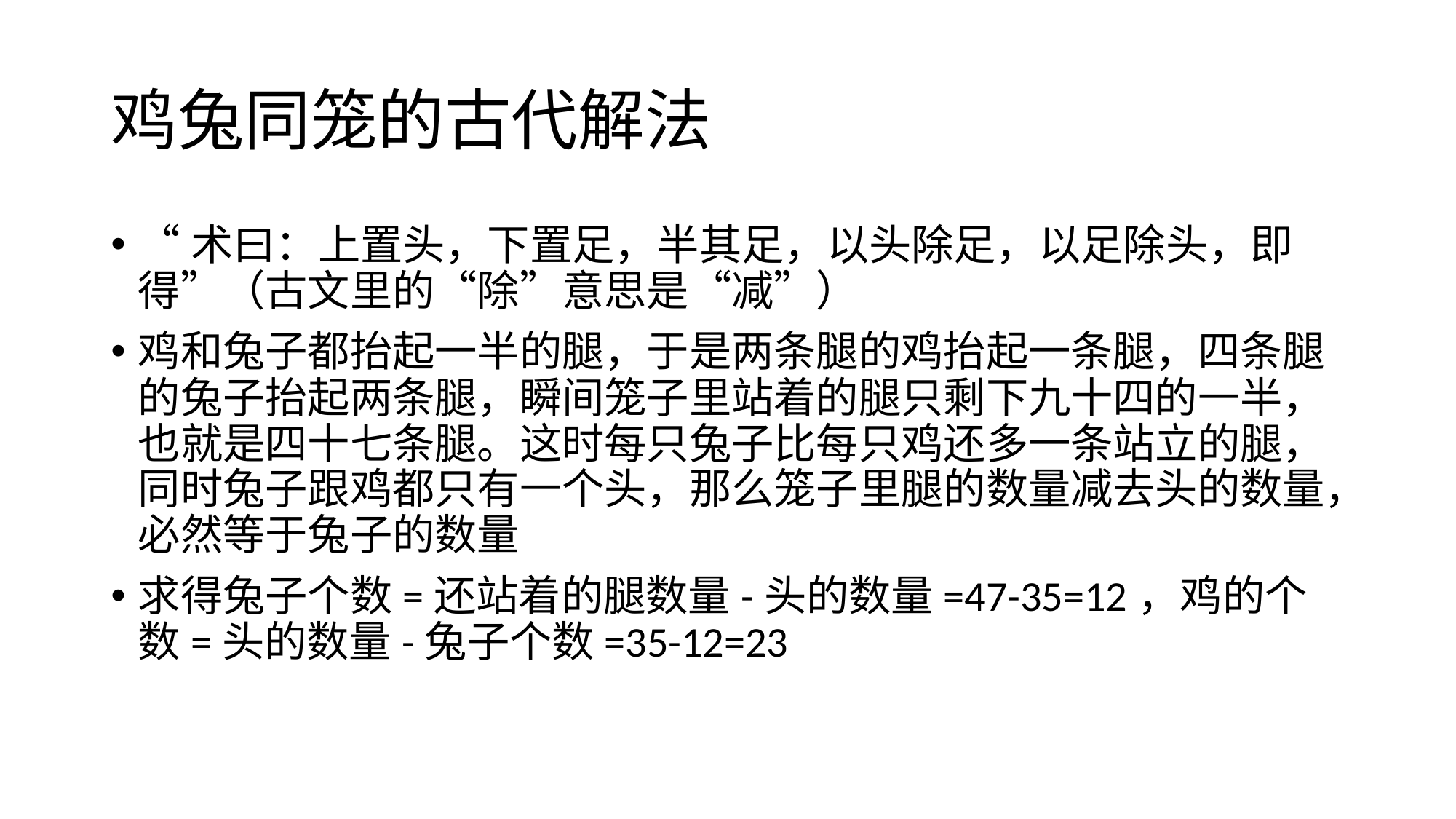

# 鸡兔同笼的古代解法
“术曰：上置头，下置足，半其足，以头除足，以足除头，即得”（古文里的“除”意思是“减”）
鸡和兔子都抬起一半的腿，于是两条腿的鸡抬起一条腿，四条腿的兔子抬起两条腿，瞬间笼子里站着的腿只剩下九十四的一半，也就是四十七条腿。这时每只兔子比每只鸡还多一条站立的腿，同时兔子跟鸡都只有一个头，那么笼子里腿的数量减去头的数量，必然等于兔子的数量
求得兔子个数=还站着的腿数量-头的数量=47-35=12，鸡的个数=头的数量-兔子个数=35-12=23